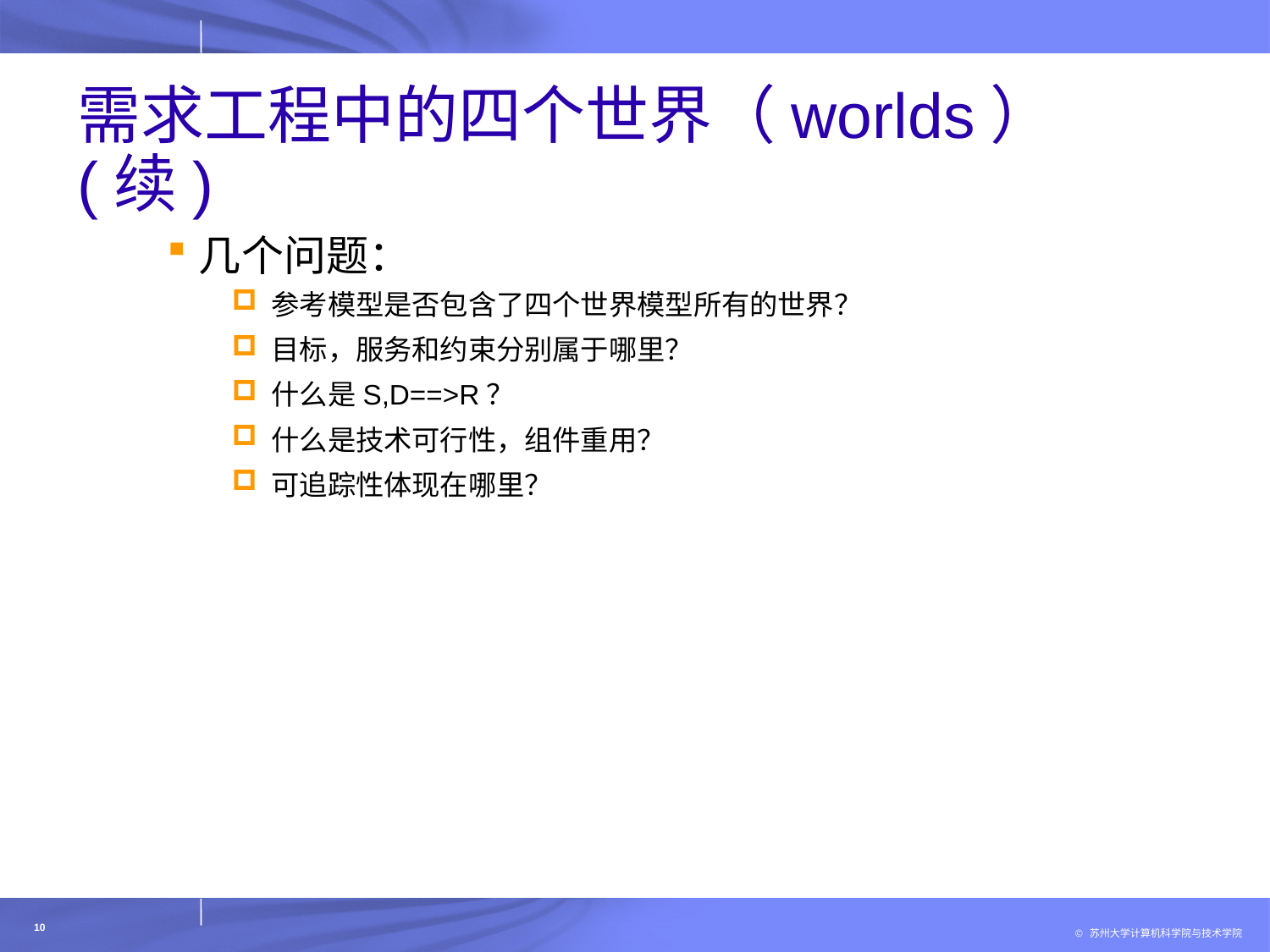

# 需求工程中的四个世界（worlds）(续)
几个问题：
参考模型是否包含了四个世界模型所有的世界？
目标，服务和约束分别属于哪里？
什么是S,D==>R？
什么是技术可行性，组件重用？
可追踪性体现在哪里？

10